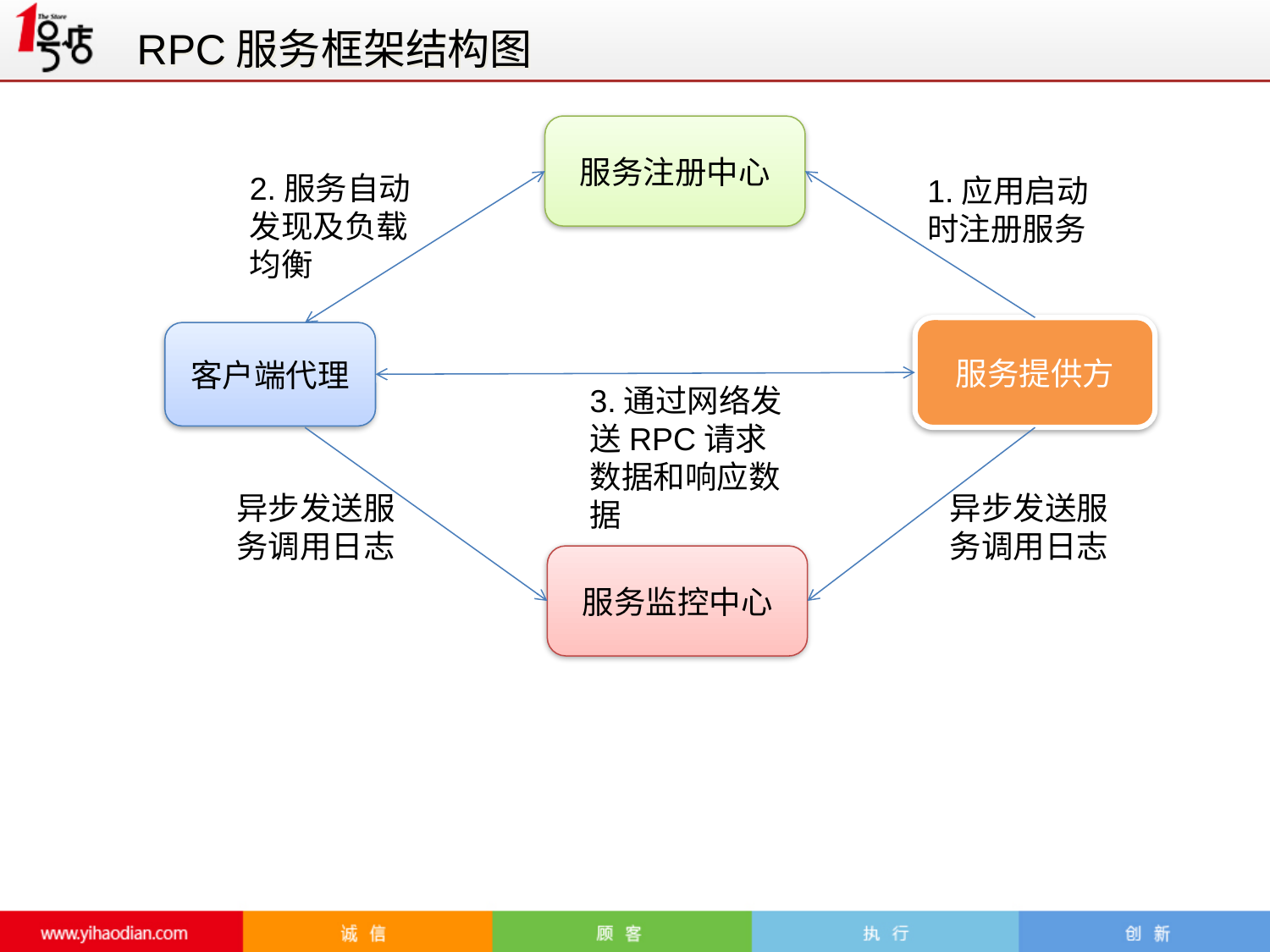

RPC服务框架结构图
服务注册中心
2.服务自动发现及负载均衡
1.应用启动时注册服务
服务提供方
客户端代理
3.通过网络发送RPC请求数据和响应数据
异步发送服务调用日志
异步发送服务调用日志
服务监控中心